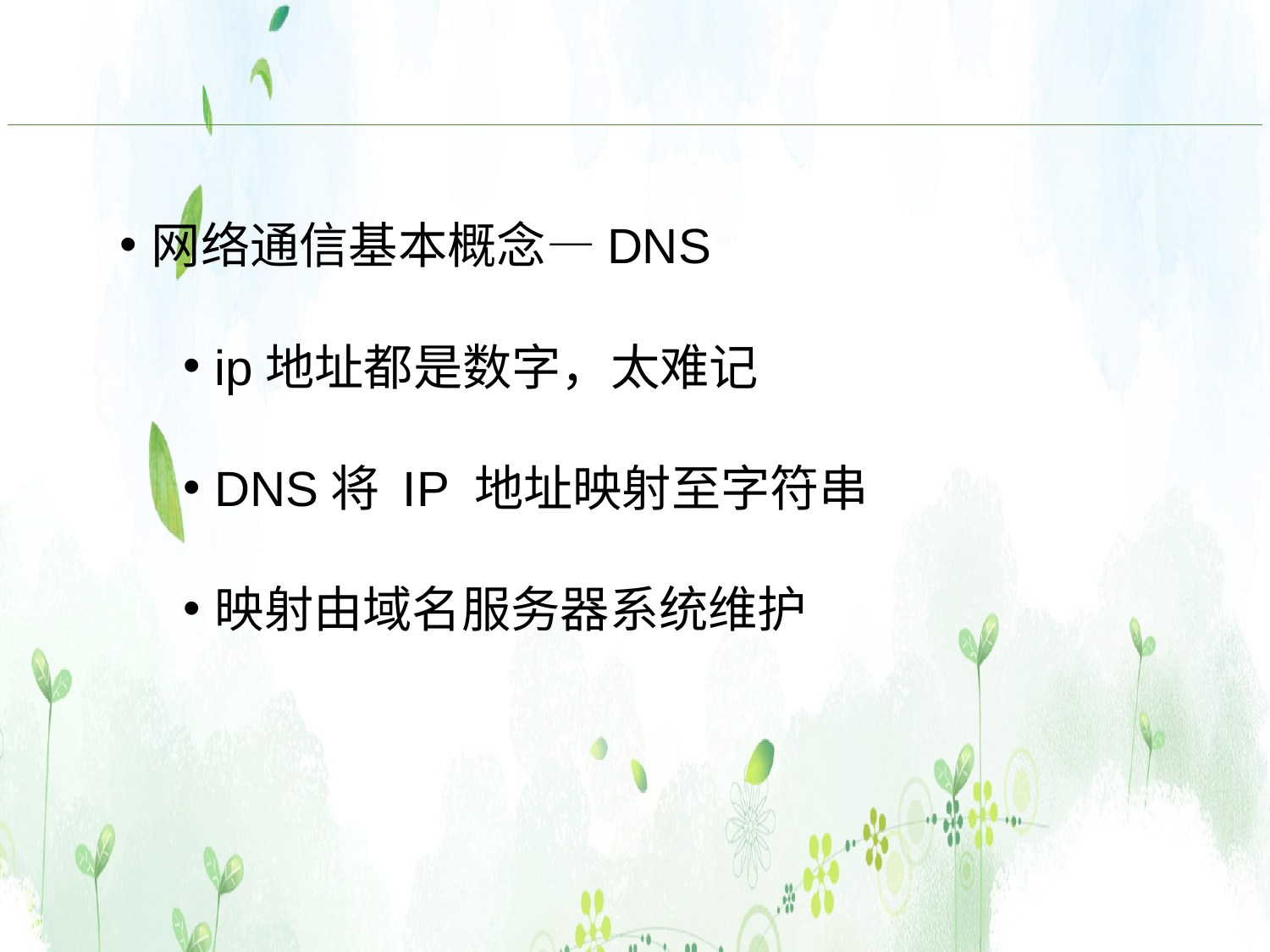

网络通信基本概念—DNS
ip地址都是数字，太难记
DNS将 IP 地址映射至字符串
映射由域名服务器系统维护